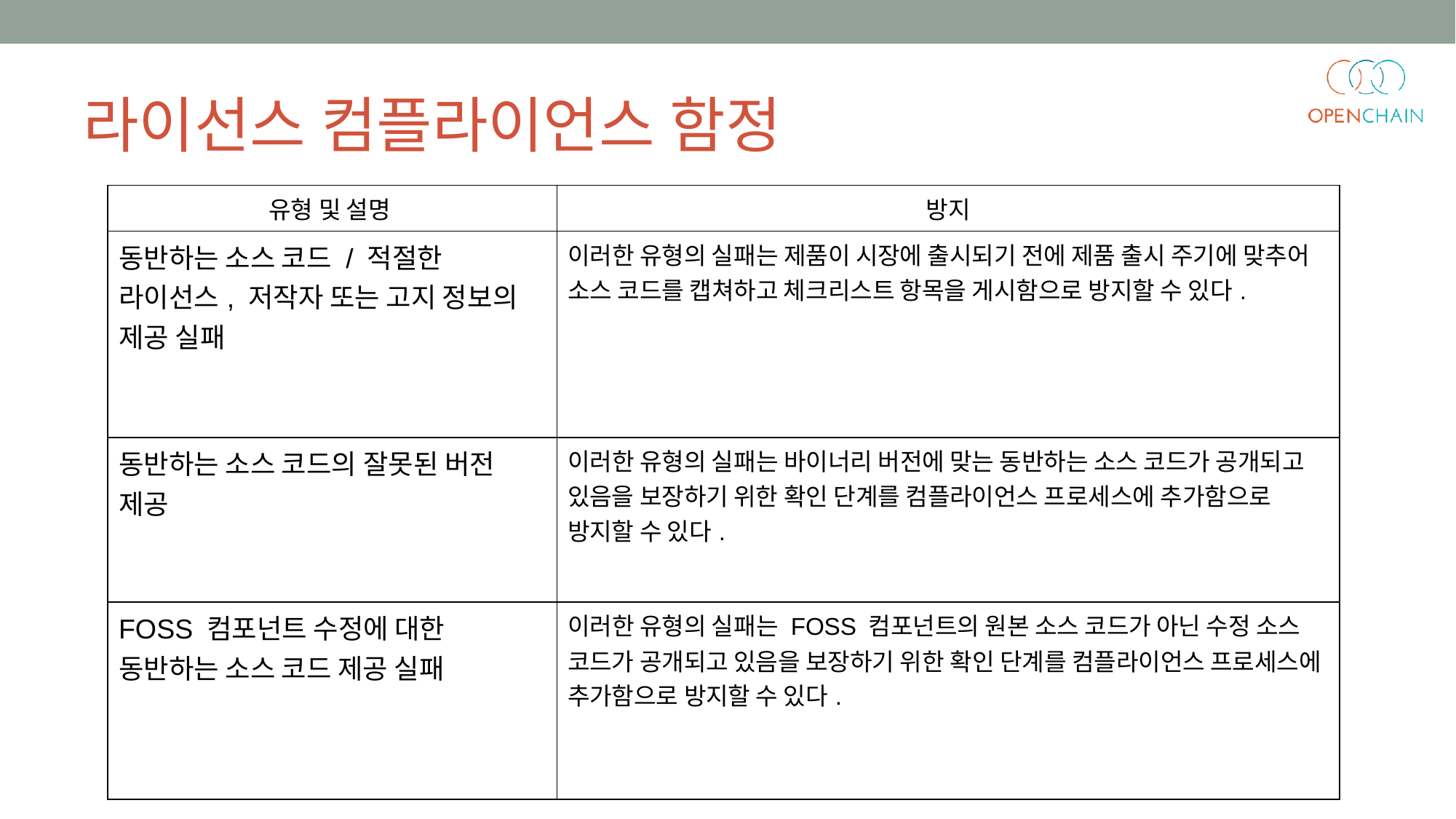

라이선스 컴플라이언스 함정
| 유형 및 설명 | 방지 |
| --- | --- |
| 동반하는 소스 코드 / 적절한 라이선스, 저작자 또는 고지 정보의 제공 실패 | 이러한 유형의 실패는 제품이 시장에 출시되기 전에 제품 출시 주기에 맞추어 소스 코드를 캡쳐하고 체크리스트 항목을 게시함으로 방지할 수 있다. |
| 동반하는 소스 코드의 잘못된 버전 제공 | 이러한 유형의 실패는 바이너리 버전에 맞는 동반하는 소스 코드가 공개되고 있음을 보장하기 위한 확인 단계를 컴플라이언스 프로세스에 추가함으로 방지할 수 있다. |
| FOSS 컴포넌트 수정에 대한 동반하는 소스 코드 제공 실패 | 이러한 유형의 실패는 FOSS 컴포넌트의 원본 소스 코드가 아닌 수정 소스 코드가 공개되고 있음을 보장하기 위한 확인 단계를 컴플라이언스 프로세스에 추가함으로 방지할 수 있다. |